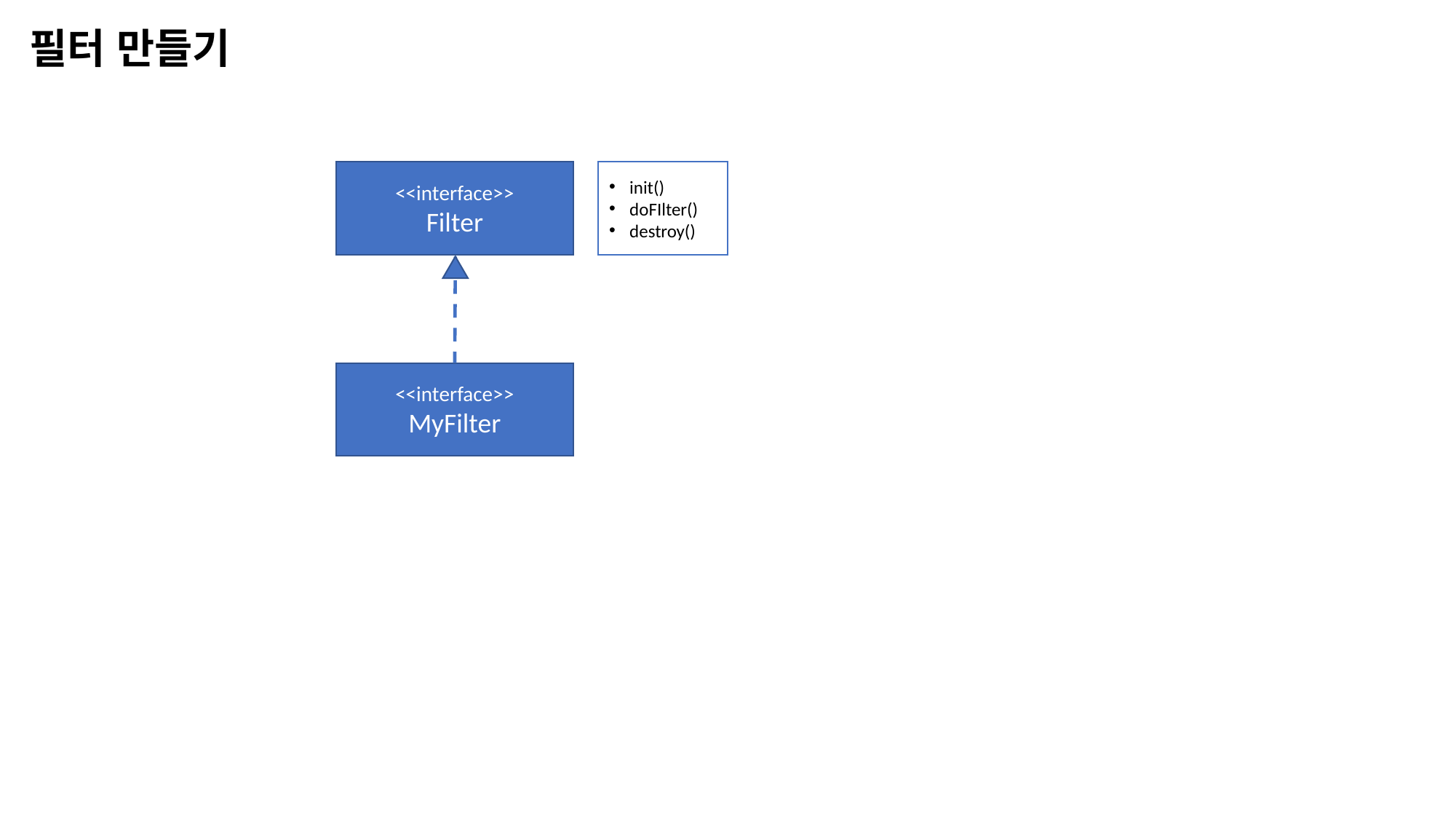

# 필터 만들기
init()
doFIlter()
destroy()
<<interface>>
Filter

<<interface>>
MyFilter